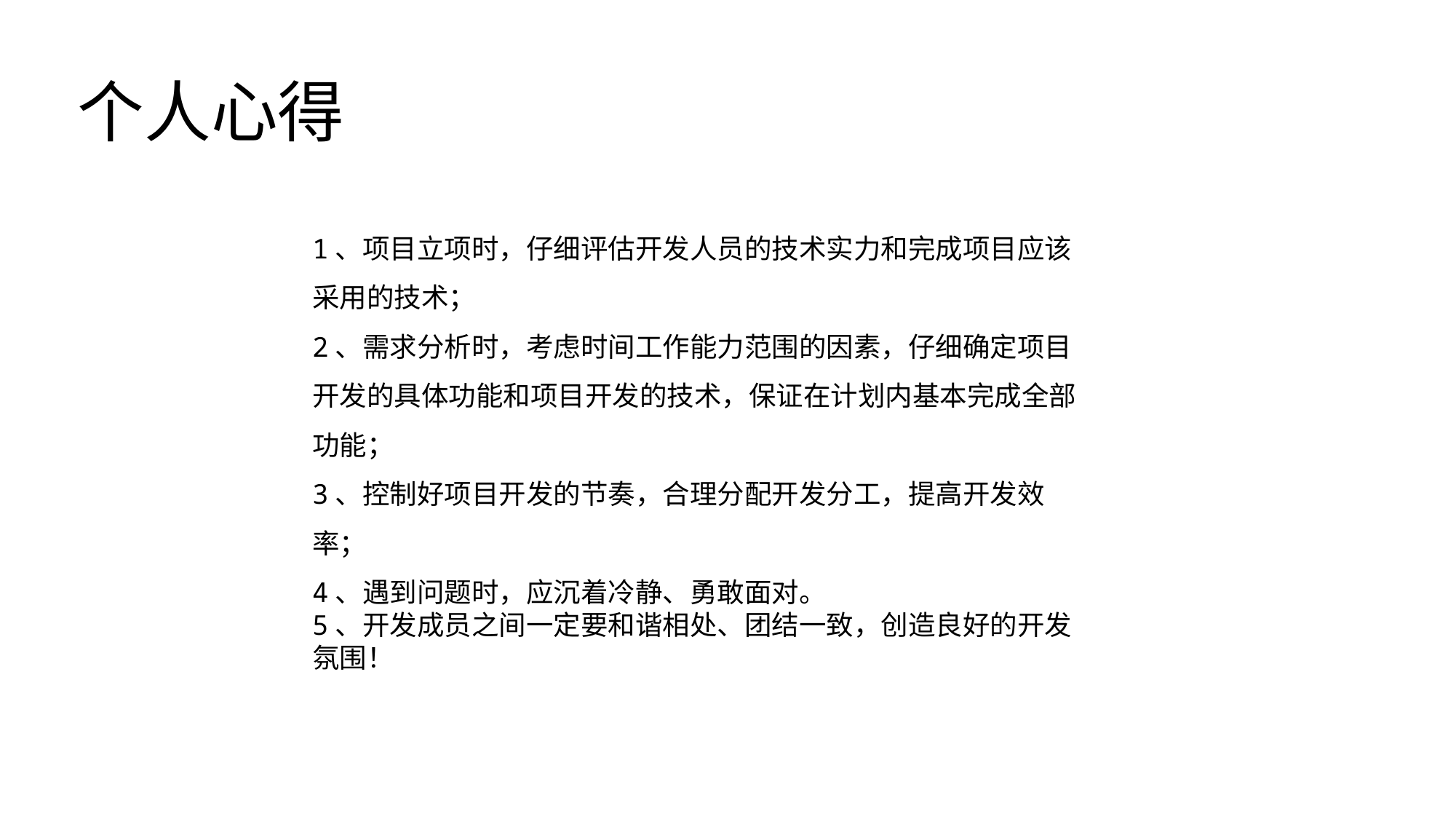

个人心得
1、项目立项时，仔细评估开发人员的技术实力和完成项目应该采用的技术；
2、需求分析时，考虑时间工作能力范围的因素，仔细确定项目开发的具体功能和项目开发的技术，保证在计划内基本完成全部功能；
3、控制好项目开发的节奏，合理分配开发分工，提高开发效率；
4、遇到问题时，应沉着冷静、勇敢面对。
5、开发成员之间一定要和谐相处、团结一致，创造良好的开发氛围！